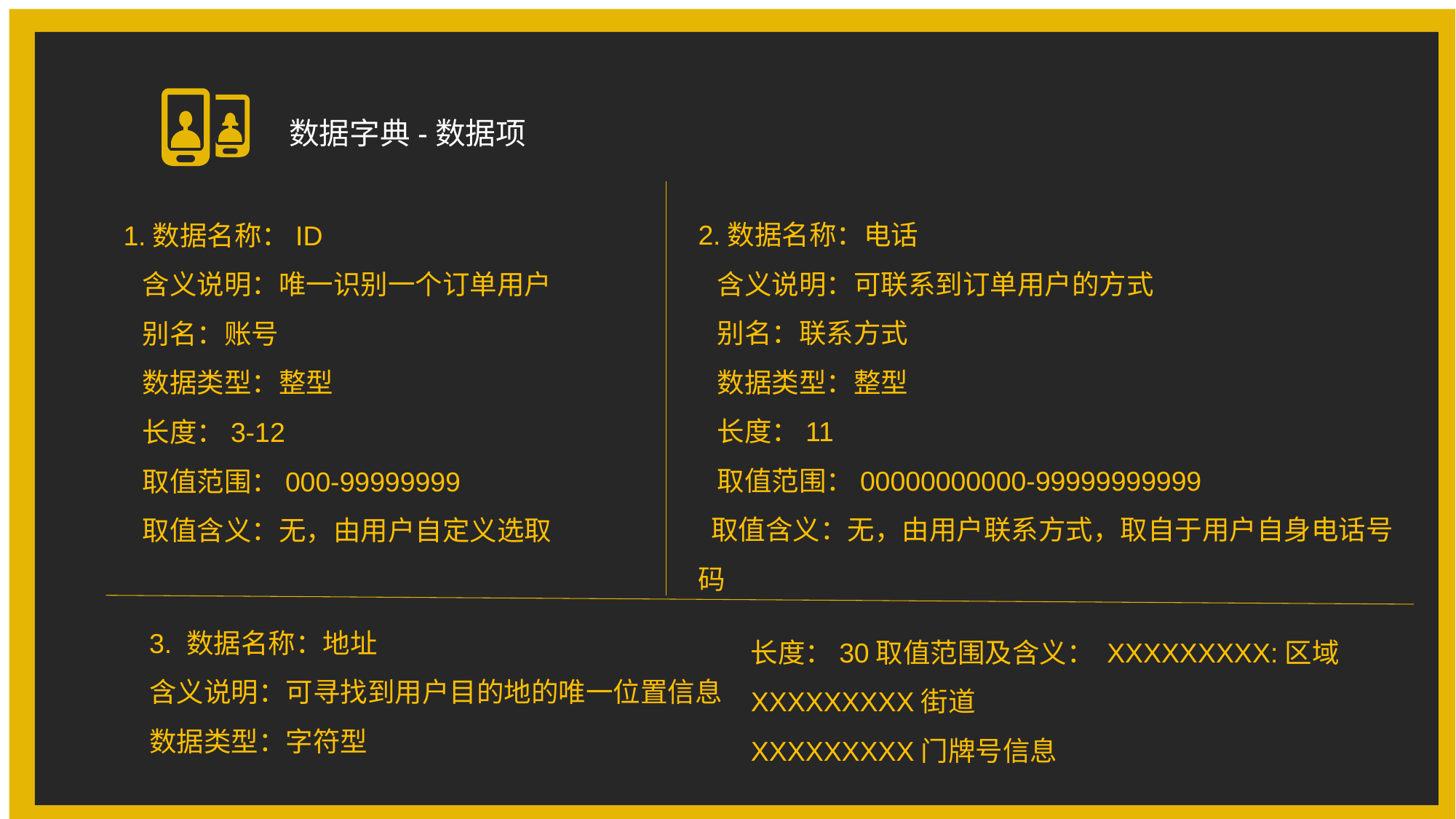

数据字典-数据项
2.数据名称：电话
  含义说明：可联系到订单用户的方式
  别名：联系方式
  数据类型：整型
  长度：11
  取值范围：00000000000-99999999999
 取值含义：无，由用户联系方式，取自于用户自身电话号码
1.数据名称：ID
  含义说明：唯一识别一个订单用户
  别名：账号
  数据类型：整型
  长度：3-12
  取值范围：000-99999999
  取值含义：无，由用户自定义选取

3. 数据名称：地址
含义说明：可寻找到用户目的地的唯一位置信息
数据类型：字符型

长度：30取值范围及含义： XXXXXXXXX:区域
XXXXXXXXX街道
XXXXXXXXX门牌号信息